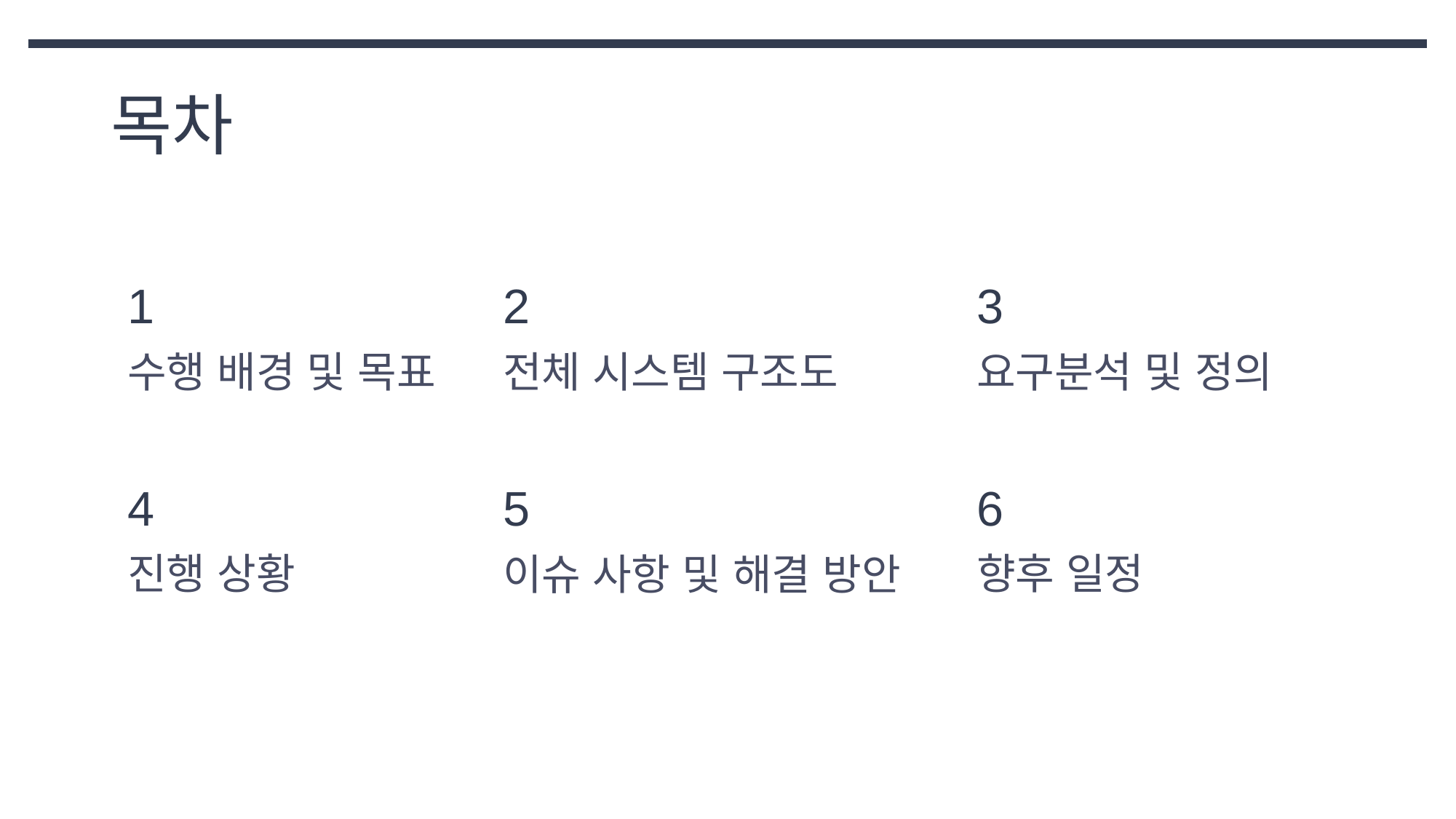

# 목차
1
2
3
수행 배경 및 목표
전체 시스템 구조도
요구분석 및 정의
4
5
6
진행 상황
향후 일정
이슈 사항 및 해결 방안